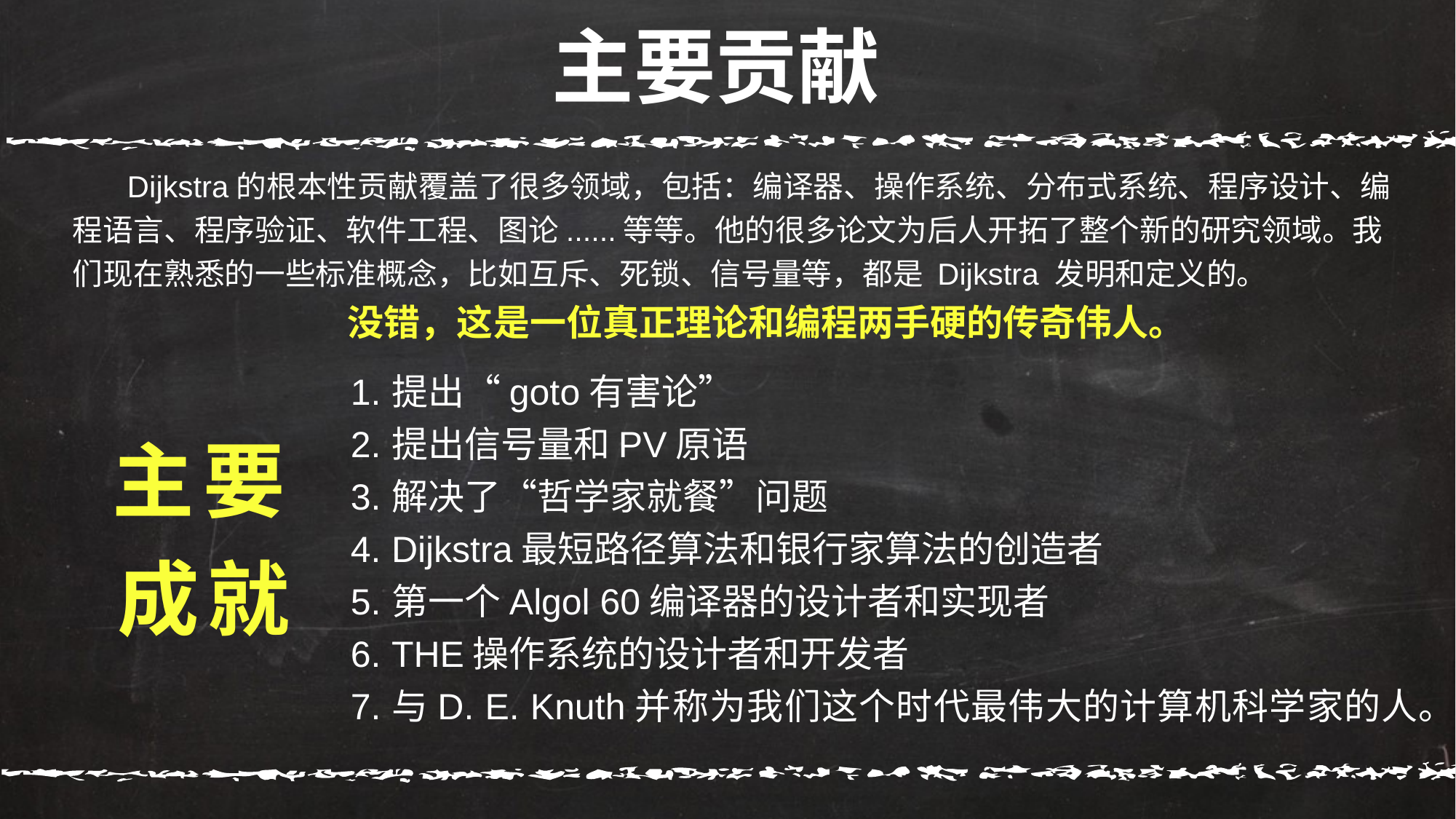

主要贡献

Dijkstra的根本性贡献覆盖了很多领域，包括：编译器、操作系统、分布式系统、程序设计、编程语言、程序验证、软件工程、图论......等等。他的很多论文为后人开拓了整个新的研究领域。我们现在熟悉的一些标准概念，比如互斥、死锁、信号量等，都是 Dijkstra 发明和定义的。
没错，这是一位真正理论和编程两手硬的传奇伟人。
提出“goto有害论”
提出信号量和PV原语
解决了“哲学家就餐”问题
Dijkstra最短路径算法和银行家算法的创造者
第一个Algol 60编译器的设计者和实现者
THE操作系统的设计者和开发者
与D. E. Knuth并称为我们这个时代最伟大的计算机科学家的人。
主要成就